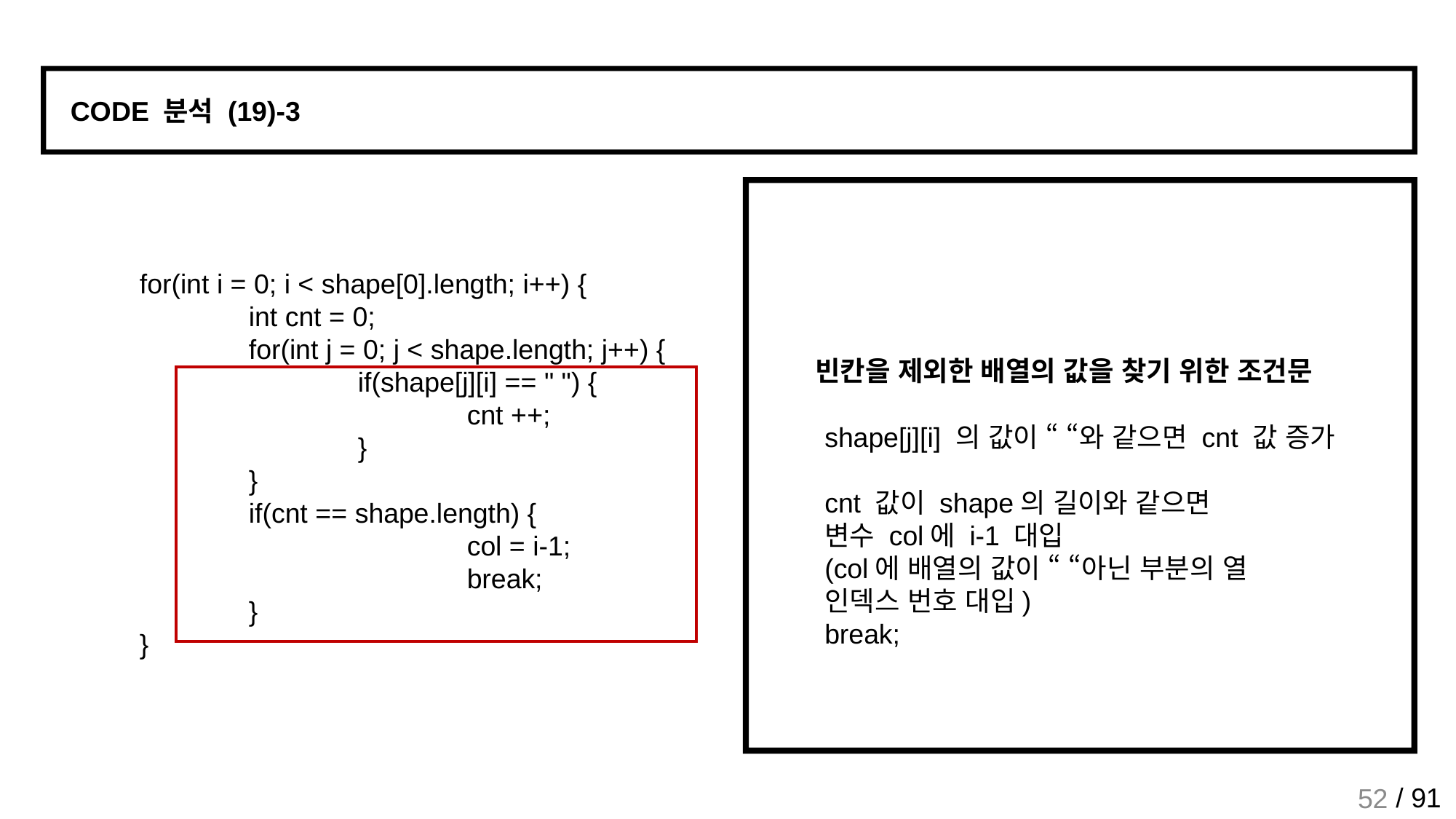

CODE 분석 (19)-3

	for(int i = 0; i < shape[0].length; i++) {
		int cnt = 0;
		for(int j = 0; j < shape.length; j++) {
			if(shape[j][i] == " ") {
				cnt ++;
			}
		}
		if(cnt == shape.length) {
				col = i-1;
				break;
		}
	}
빈칸을 제외한 배열의 값을 찾기 위한 조건문

shape[j][i] 의 값이 “ “와 같으면 cnt 값 증가

cnt 값이 shape의 길이와 같으면
변수 col에 i-1 대입
(col에 배열의 값이 “ “아닌 부분의 열
인덱스 번호 대입)
break;
52